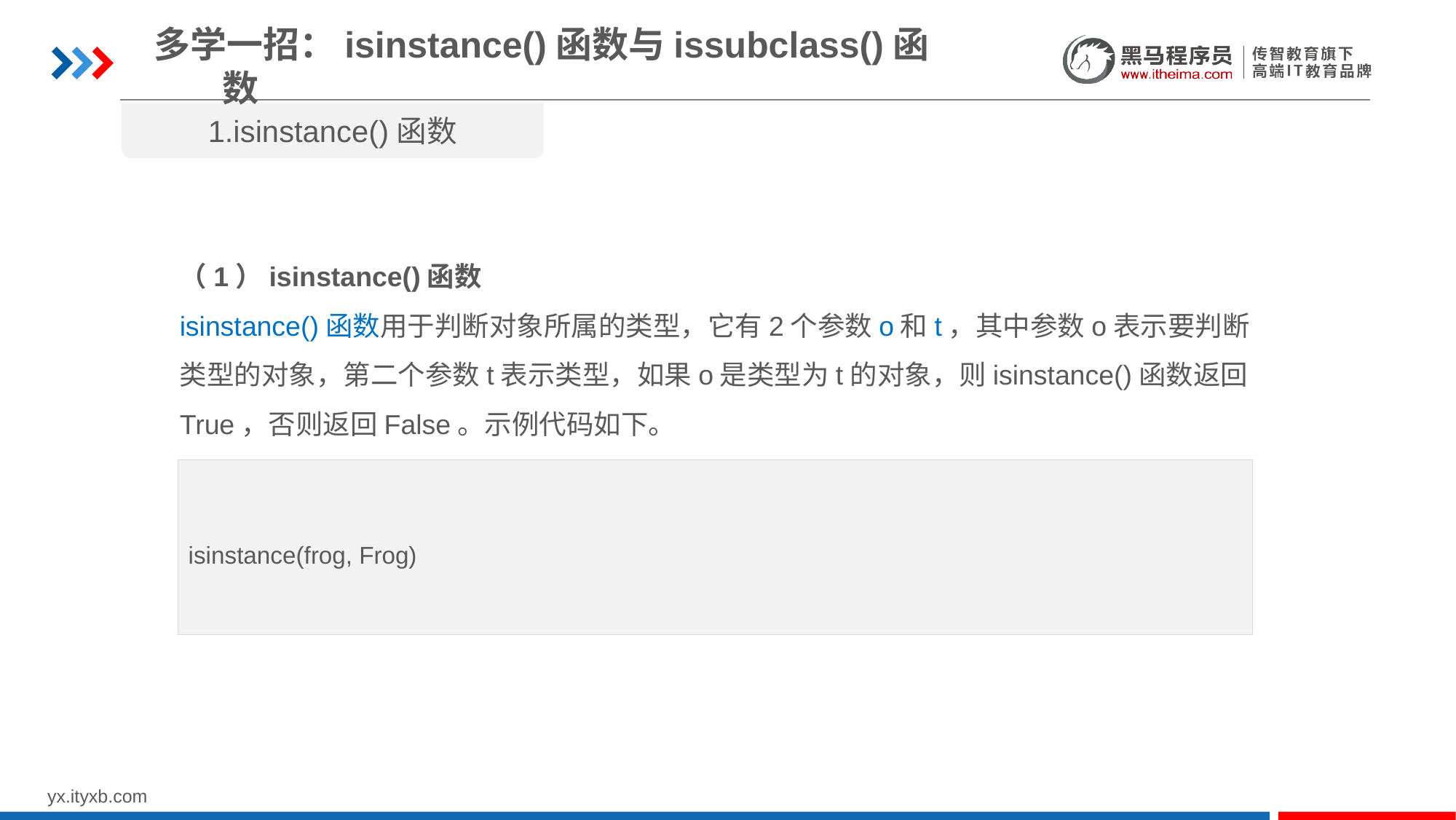

多学一招：isinstance()函数与issubclass()函数

1.isinstance()函数
（1）isinstance()函数
isinstance()函数用于判断对象所属的类型，它有2个参数o和t，其中参数o表示要判断类型的对象，第二个参数t表示类型，如果o是类型为t的对象，则isinstance()函数返回True，否则返回False。示例代码如下。
isinstance(frog, Frog)